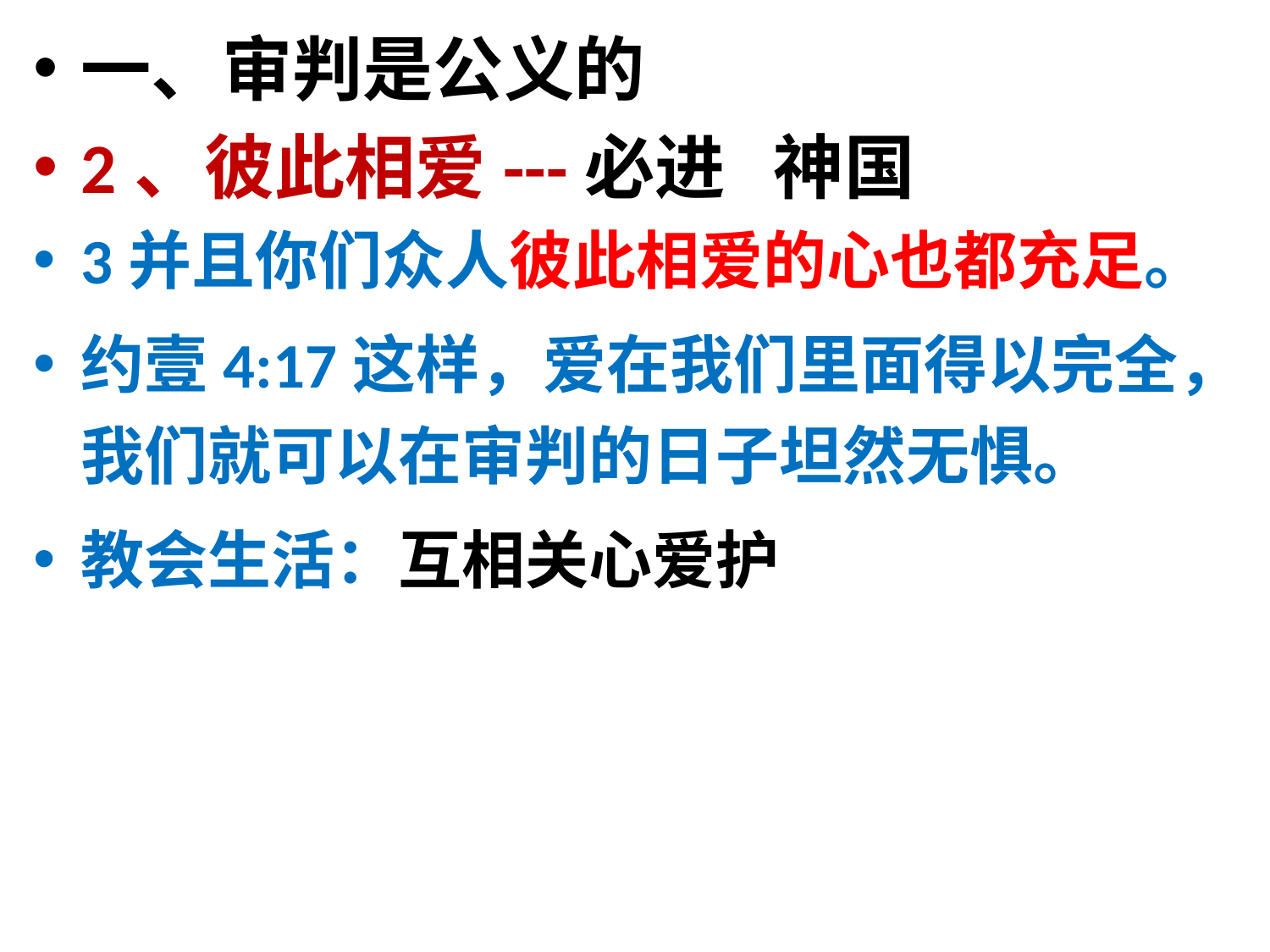

一、审判是公义的
2、彼此相爱---必进   神国
3并且你们众人彼此相爱的心也都充足。
约壹4:17这样，爱在我们里面得以完全，我们就可以在审判的日子坦然无惧。
教会生活：互相关心爱护